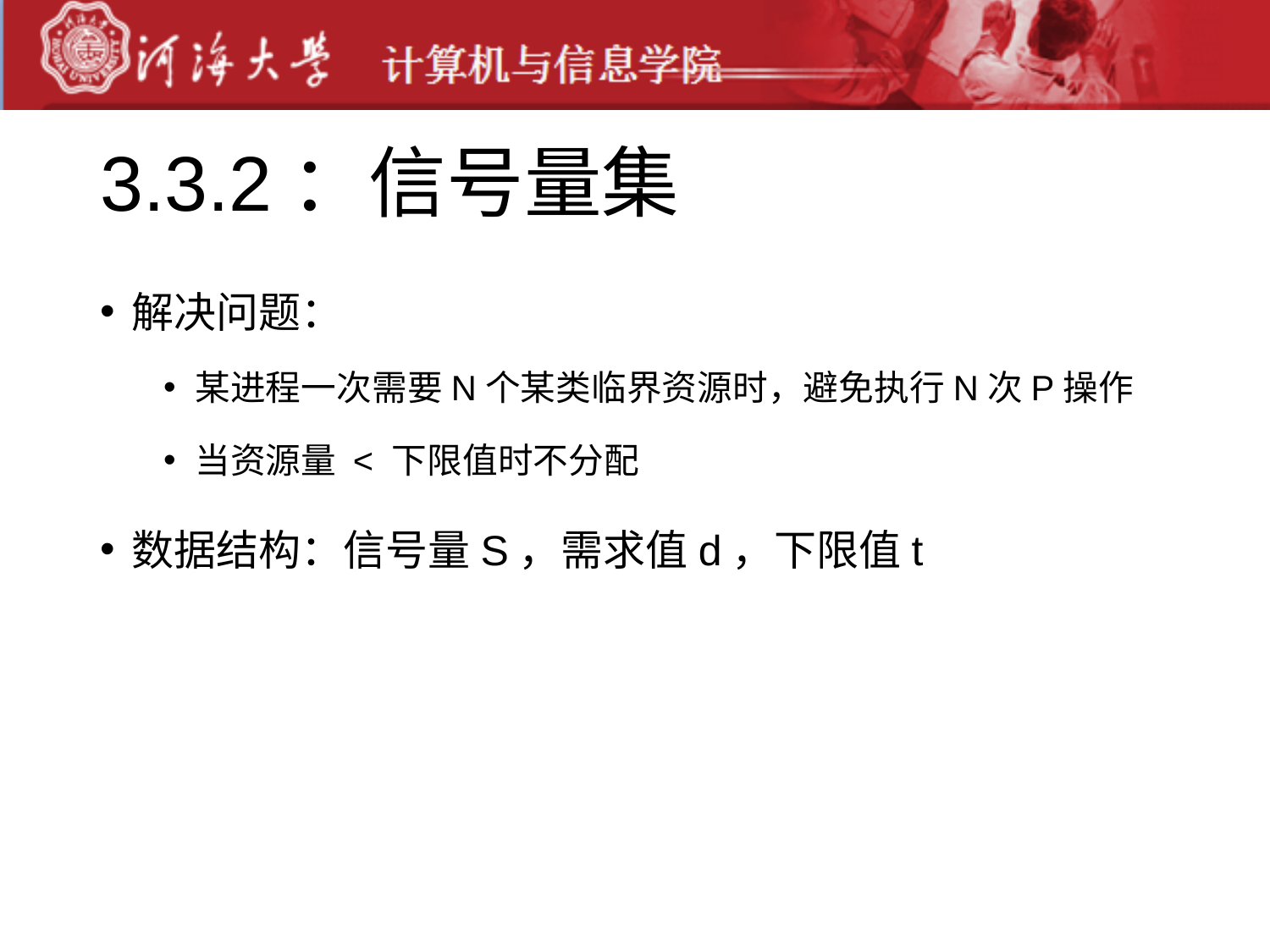

# 3.3.2：信号量集
解决问题：
某进程一次需要N个某类临界资源时，避免执行N次P操作
当资源量 < 下限值时不分配
数据结构：信号量S，需求值d，下限值t